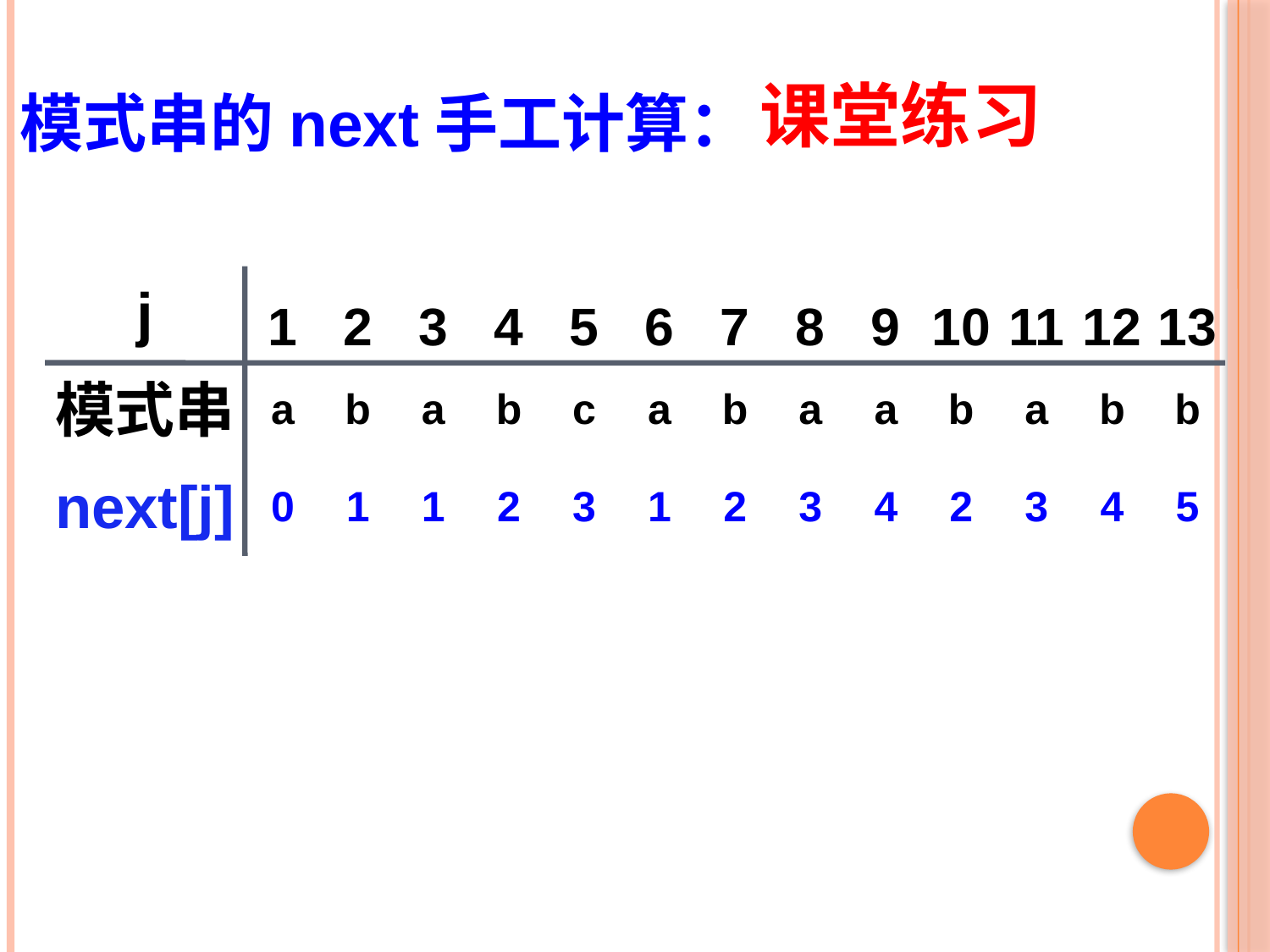

课堂练习
模式串的next手工计算：

j

1

2

3

4

5

6

7

8

9

10

11

12

13

模式串

a
b
a
b
c
a
b
a
a
b
a
b
b

next[j]

0
1
1
2
3
1
2
3
4
2
3
4
5